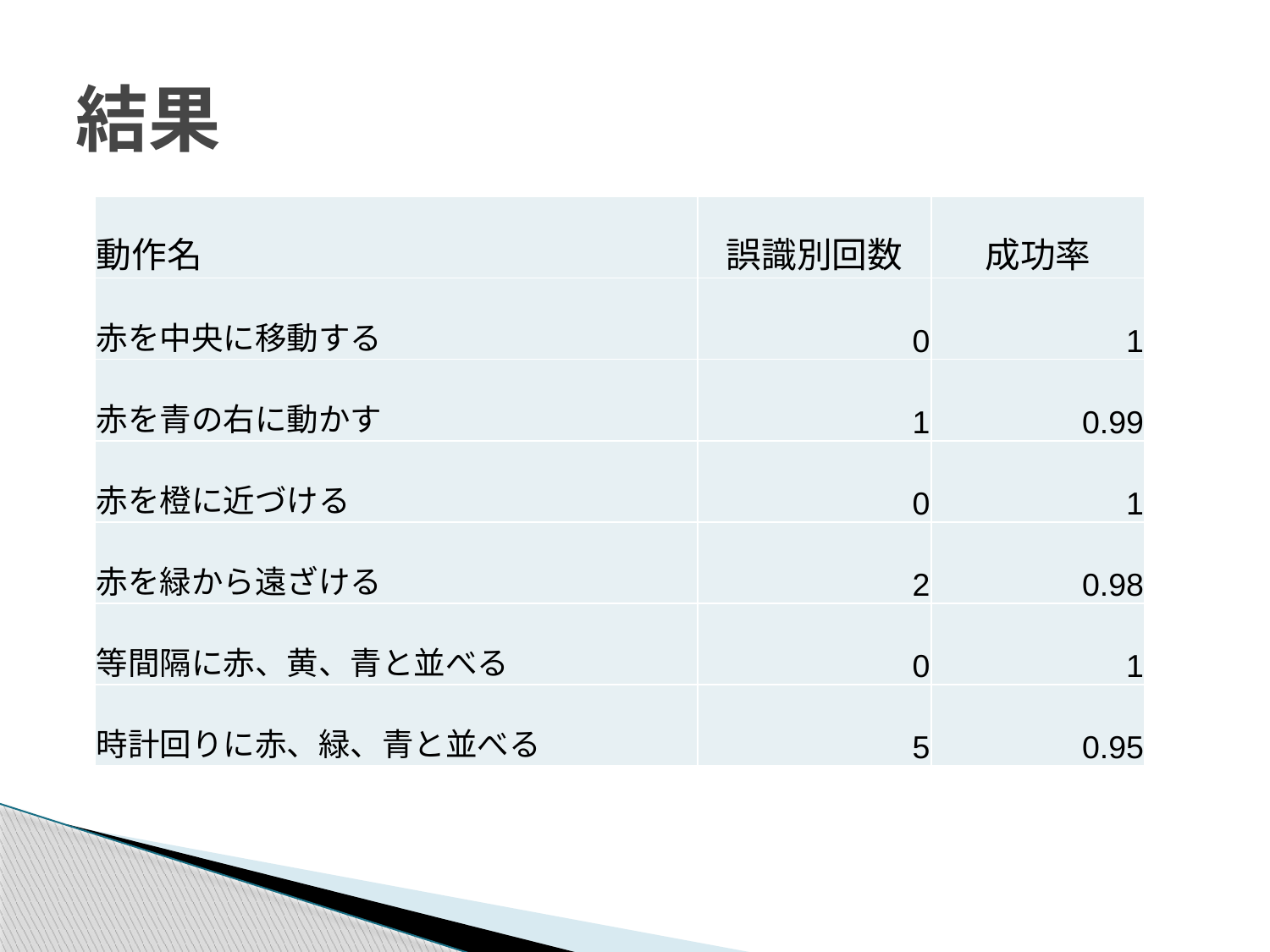

# 結果
| 動作名 | 誤識別回数 | 成功率 |
| --- | --- | --- |
| 赤を中央に移動する | 0 | 1 |
| 赤を青の右に動かす | 1 | 0.99 |
| 赤を橙に近づける | 0 | 1 |
| 赤を緑から遠ざける | 2 | 0.98 |
| 等間隔に赤、黄、青と並べる | 0 | 1 |
| 時計回りに赤、緑、青と並べる | 5 | 0.95 |